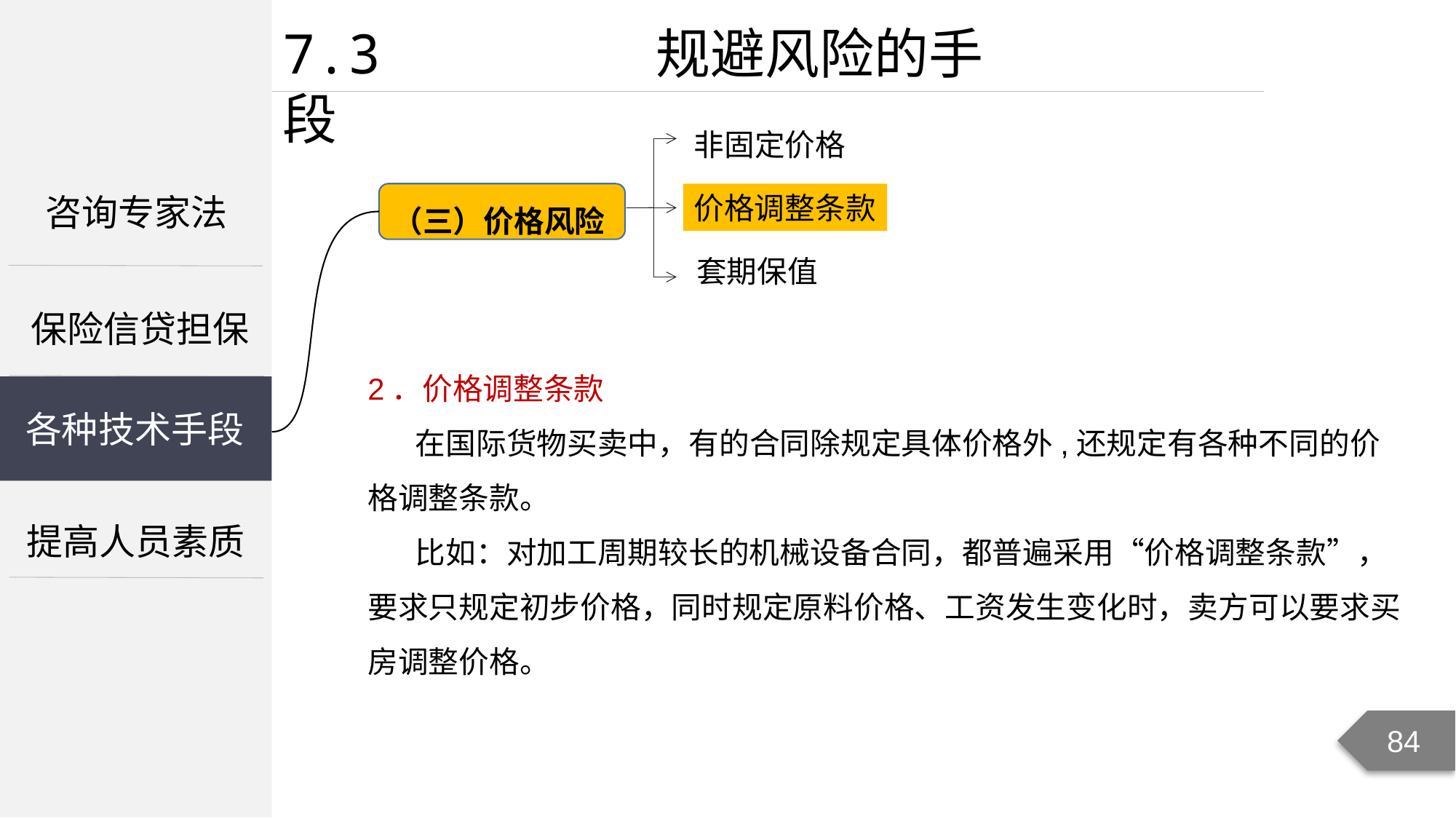

7.3        规避风险的手段
非固定价格

咨询专家法
（三）价格风险
价格调整条款
套期保值
保险信贷担保
2．价格调整条款
      在国际货物买卖中，有的合同除规定具体价格外,还规定有各种不同的价格调整条款。
      比如：对加工周期较长的机械设备合同，都普遍采用“价格调整条款”，要求只规定初步价格，同时规定原料价格、工资发生变化时，卖方可以要求买房调整价格。
各种技术手段

提高人员素质
84